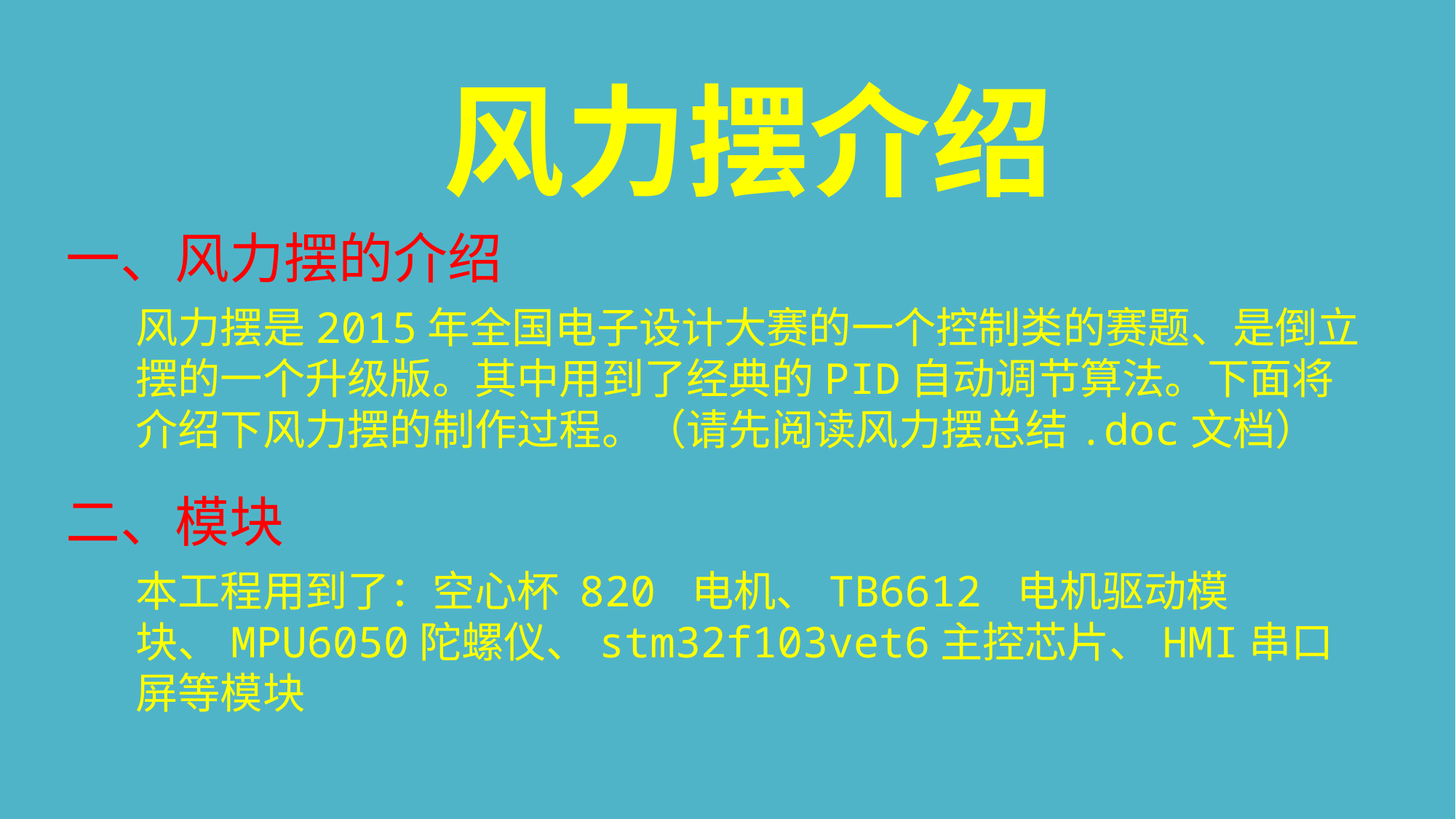

风力摆介绍
一、风力摆的介绍
风力摆是2015年全国电子设计大赛的一个控制类的赛题、是倒立摆的一个升级版。其中用到了经典的PID自动调节算法。下面将介绍下风力摆的制作过程。（请先阅读风力摆总结.doc文档）
二、模块
本工程用到了：空心杯 820 电机、TB6612 电机驱动模块、MPU6050陀螺仪、stm32f103vet6主控芯片、HMI串口屏等模块